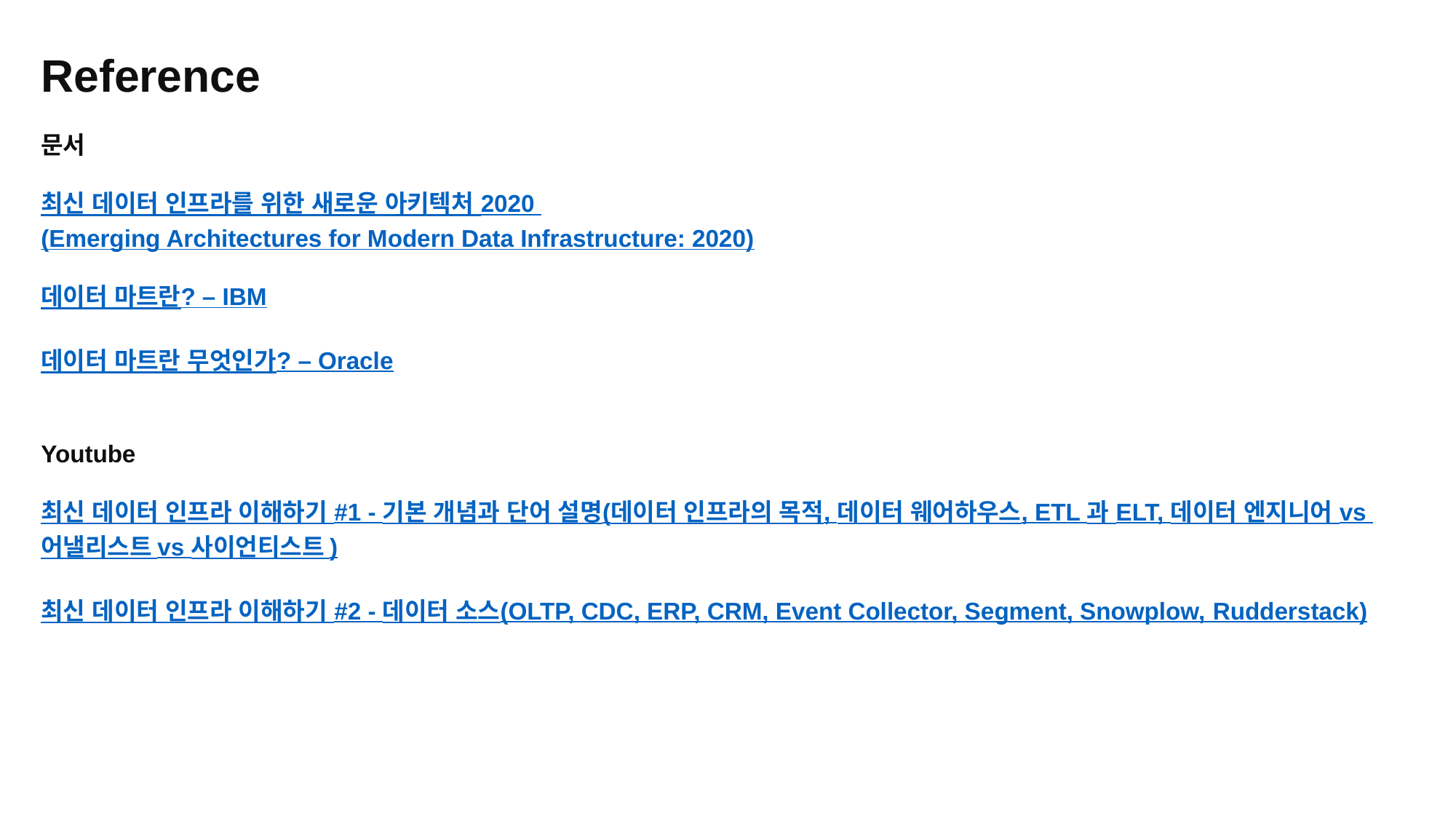

Reference

문서

최신 데이터 인프라를 위한 새로운 아키텍처 2020
(Emerging Architectures for Modern Data Infrastructure: 2020)

데이터 마트란? – IBM

데이터 마트란 무엇인가? – Oracle

Youtube

최신 데이터 인프라 이해하기 #1 - 기본 개념과 단어 설명
(데이터 인프라의 목적, 데이터 웨어하우스, ETL 과 ELT, 데이터 엔지니어 vs 어낼리스트 vs 사이언티스트 )

최신 데이터 인프라 이해하기 #2 - 데이터 소스
(OLTP, CDC, ERP, CRM, Event Collector, Segment, Snowplow, Rudderstack)